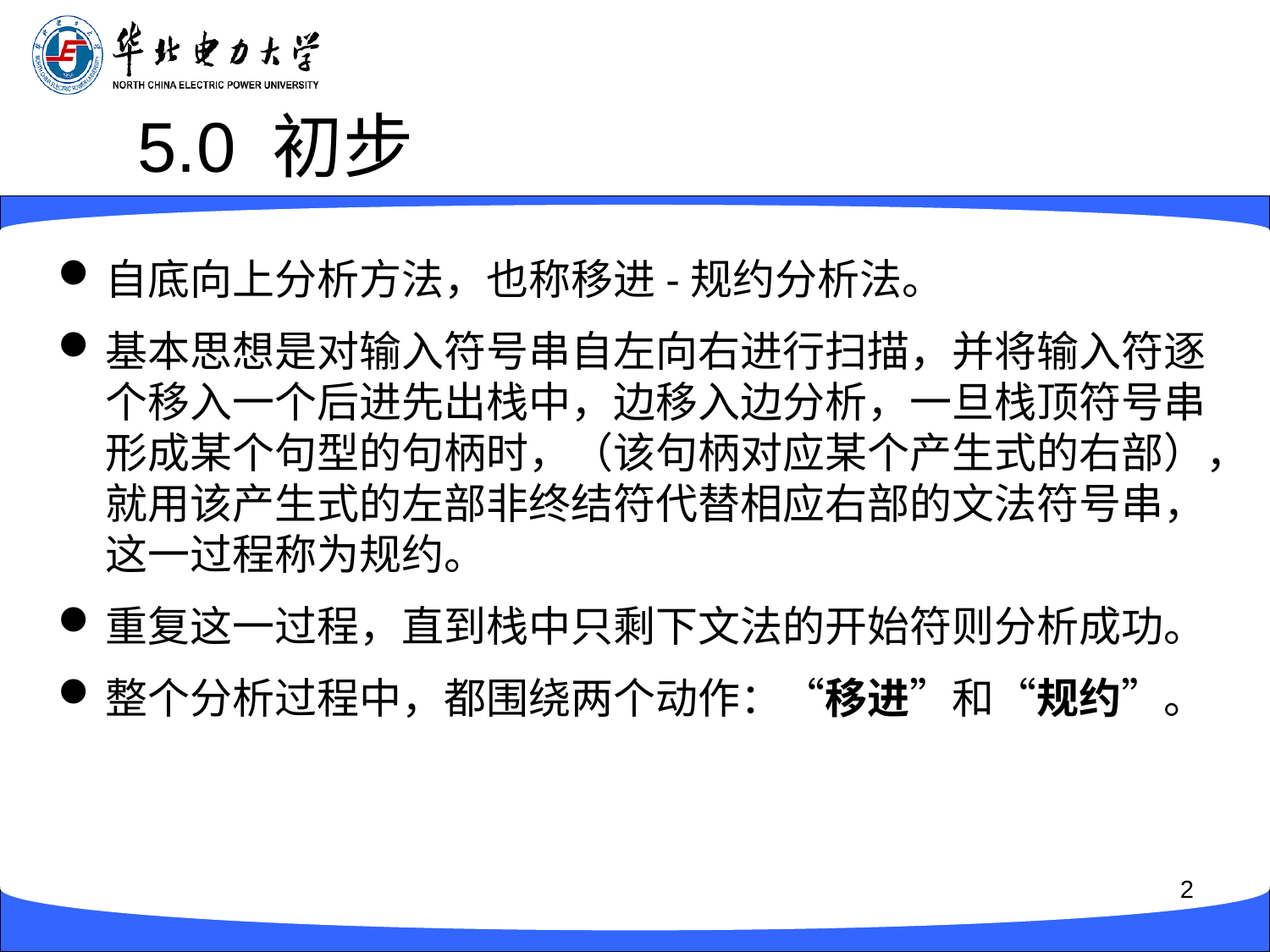

# 5.0 初步
自底向上分析方法，也称移进-规约分析法。
基本思想是对输入符号串自左向右进行扫描，并将输入符逐个移入一个后进先出栈中，边移入边分析，一旦栈顶符号串形成某个句型的句柄时，（该句柄对应某个产生式的右部），就用该产生式的左部非终结符代替相应右部的文法符号串，这一过程称为规约。
重复这一过程，直到栈中只剩下文法的开始符则分析成功。
整个分析过程中，都围绕两个动作：“移进”和“规约”。
2